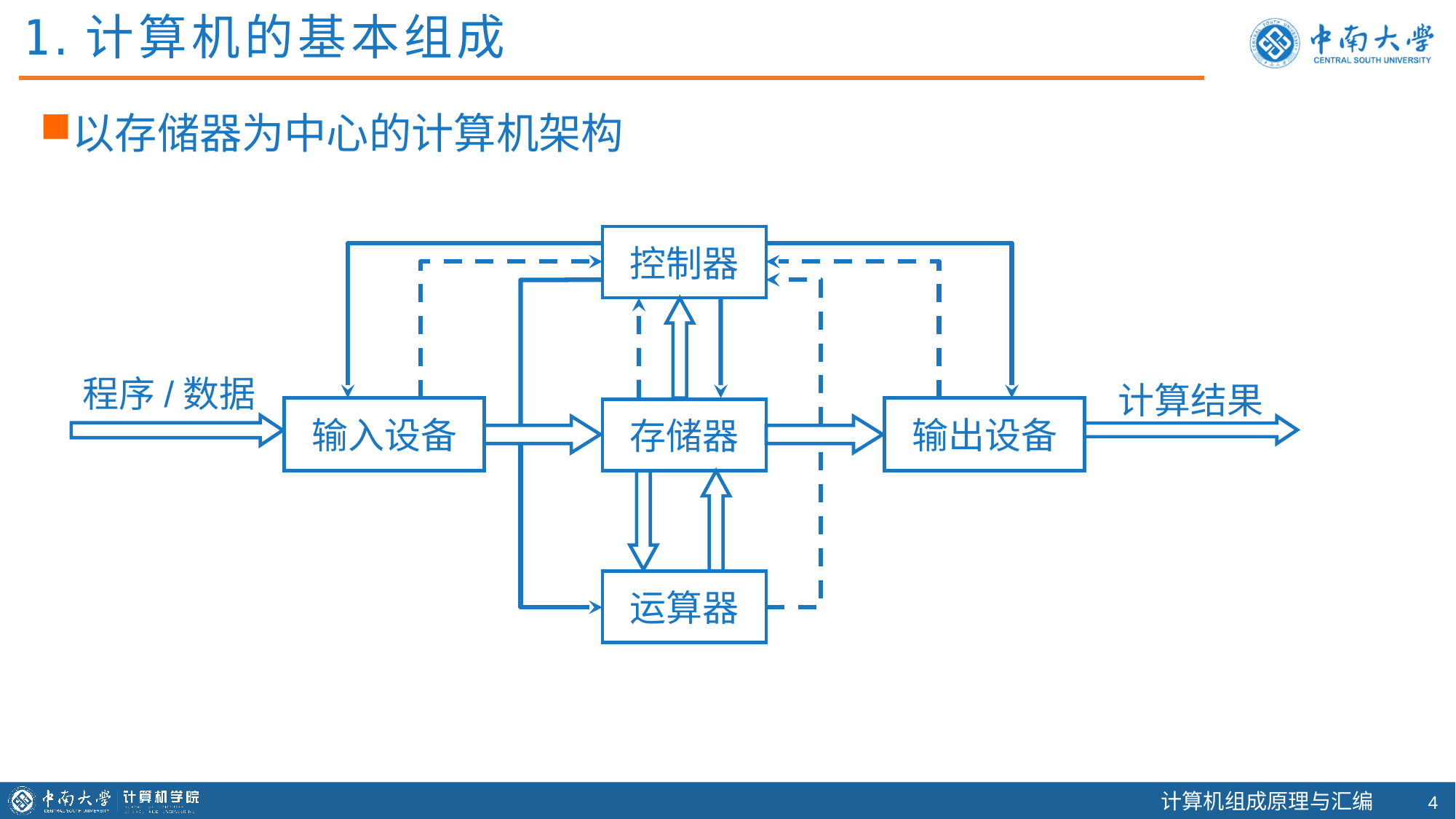

1.计算机的基本组成

以存储器为中心的计算机架构

控制器

程序/数据
计算结果
输入设备
输出设备
存储器

运算器
4